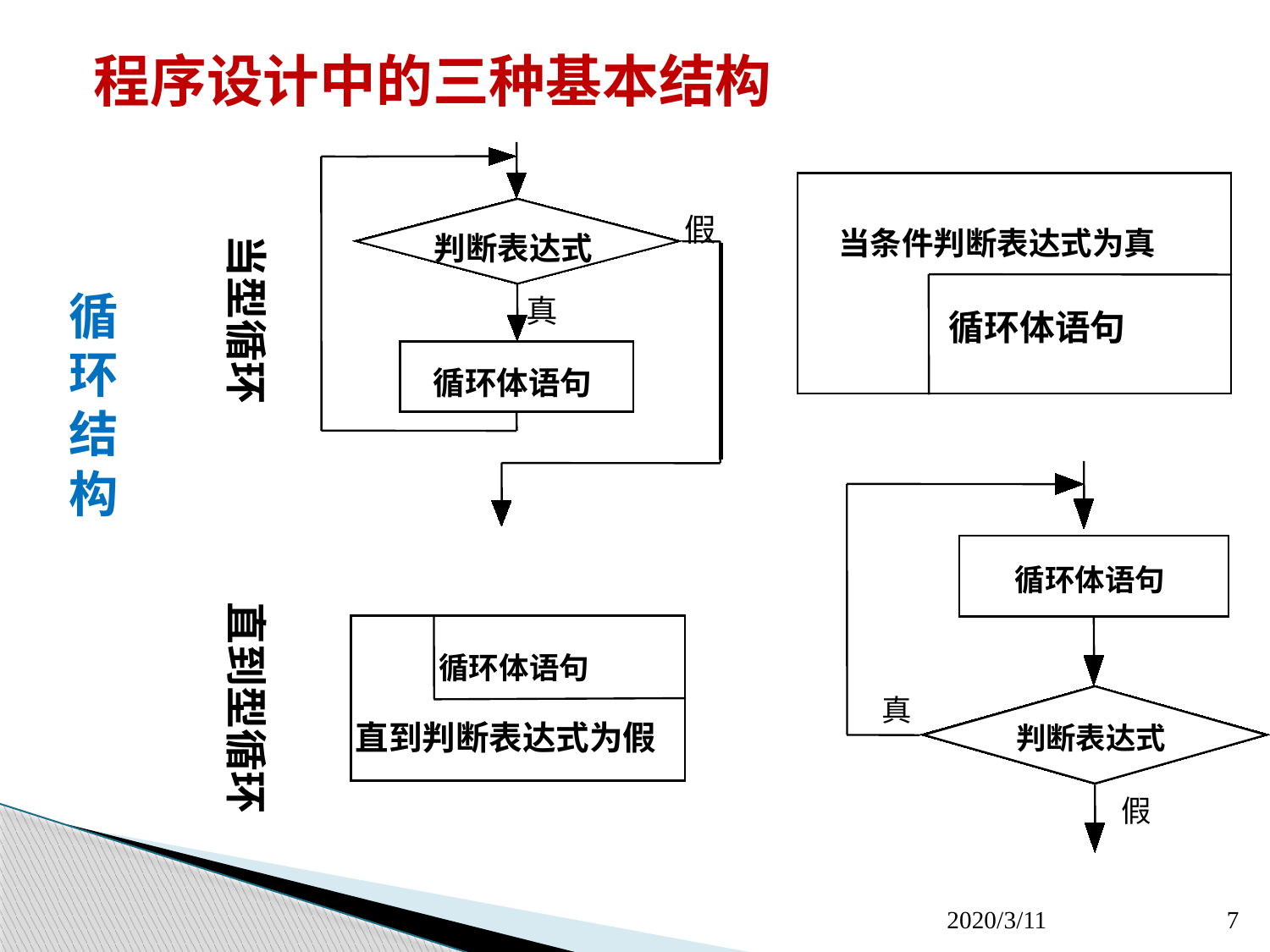

程序设计中的三种基本结构

假
判断表达式

真

循环体语句

当条件判断表达式为真

                循环体语句
当型循环
循环结构

循环体语句

真
判断表达式

假

直到型循环

循环体语句

直到判断表达式为假

2020/3/11
7